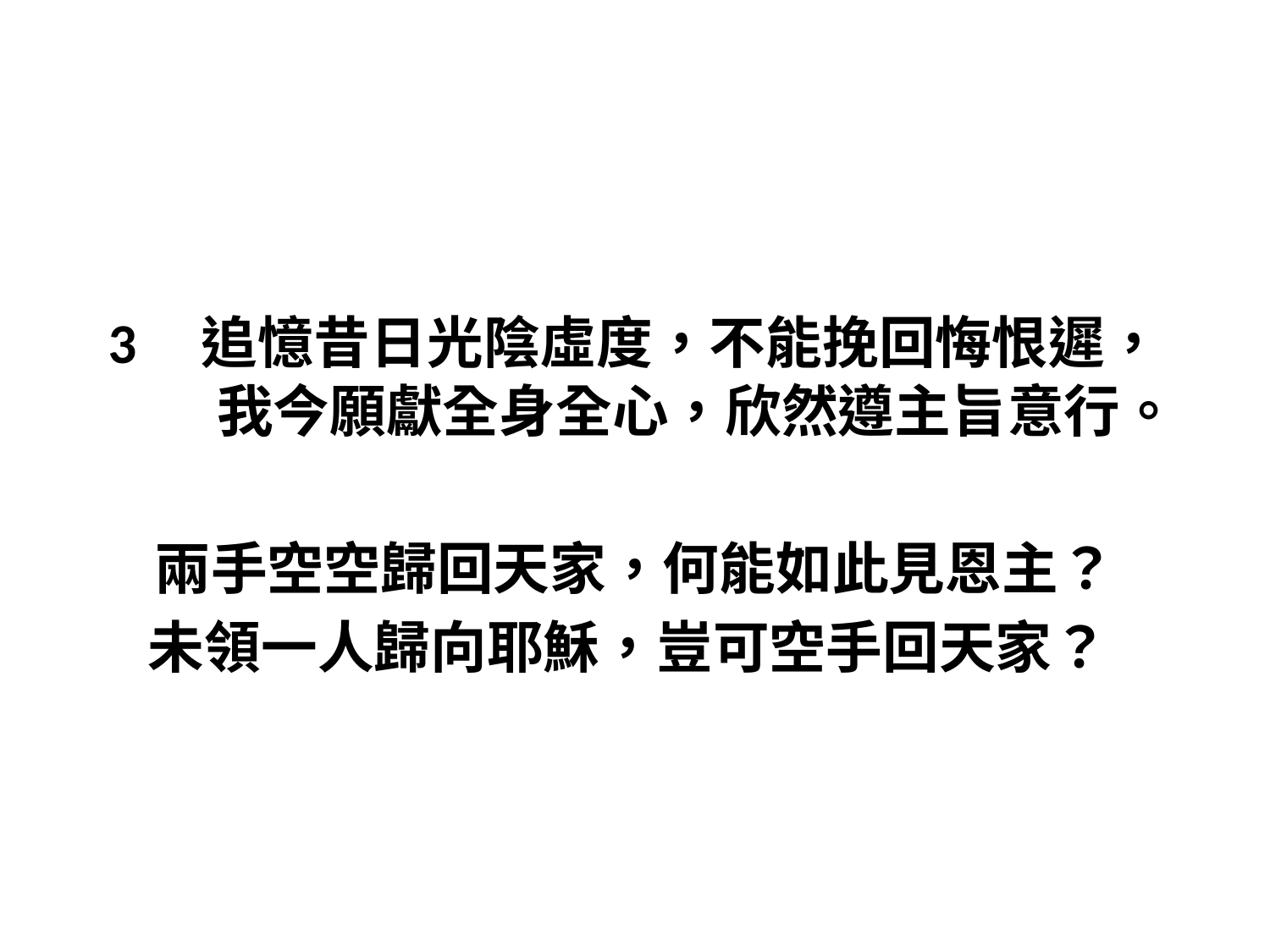

#

3    追憶昔日光陰虛度，不能挽回悔恨遲，
      我今願獻全身全心，欣然遵主旨意行。

兩手空空歸回天家，何能如此見恩主？
未領一人歸向耶穌，豈可空手回天家？